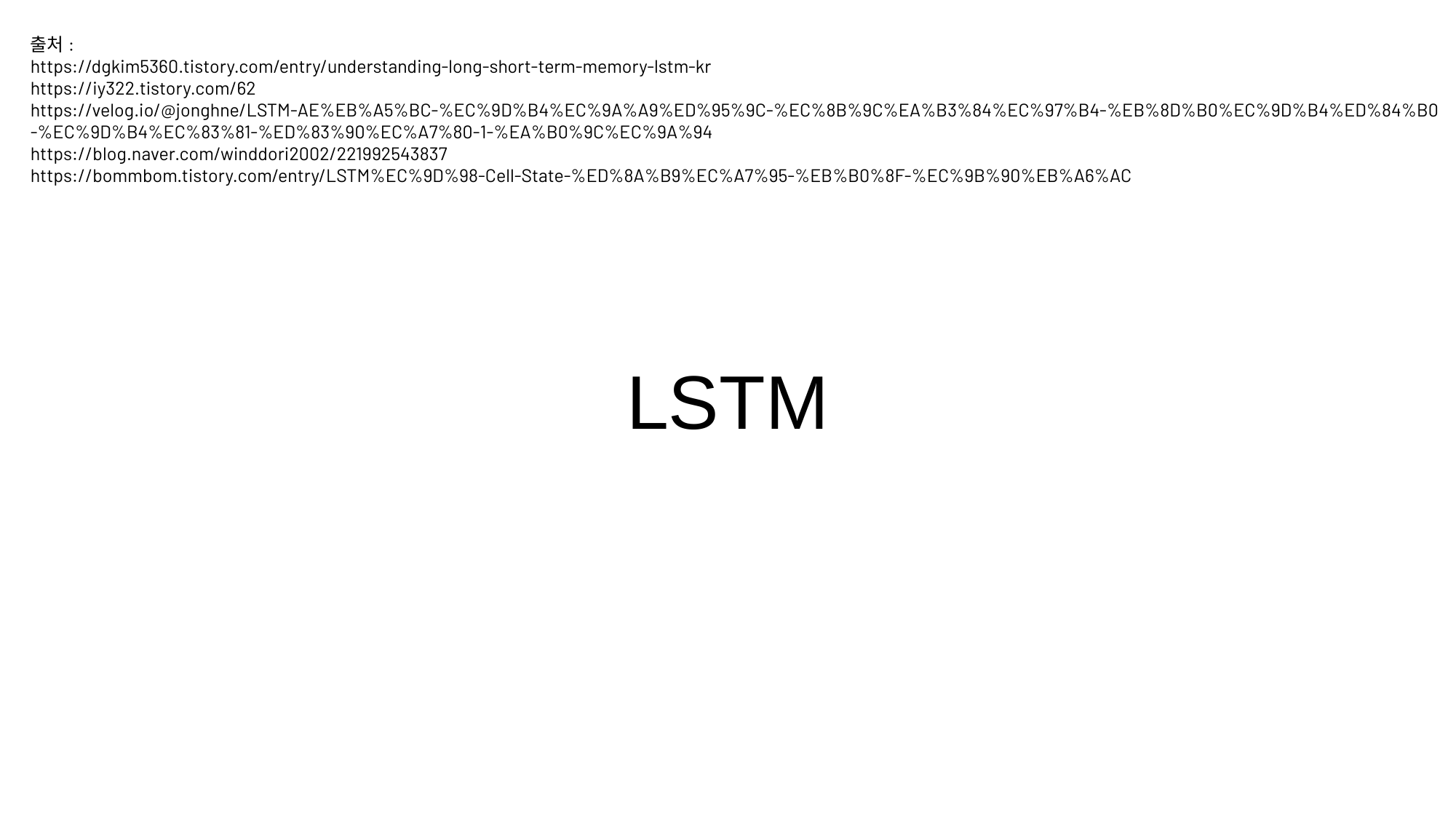

출처:
https://dgkim5360.tistory.com/entry/understanding-long-short-term-memory-lstm-kr
https://iy322.tistory.com/62
https://velog.io/@jonghne/LSTM-AE%EB%A5%BC-%EC%9D%B4%EC%9A%A9%ED%95%9C-%EC%8B%9C%EA%B3%84%EC%97%B4-%EB%8D%B0%EC%9D%B4%ED%84%B0
-%EC%9D%B4%EC%83%81-%ED%83%90%EC%A7%80-1-%EA%B0%9C%EC%9A%94
https://blog.naver.com/winddori2002/221992543837
https://bommbom.tistory.com/entry/LSTM%EC%9D%98-Cell-State-%ED%8A%B9%EC%A7%95-%EB%B0%8F-%EC%9B%90%EB%A6%AC
# LSTM